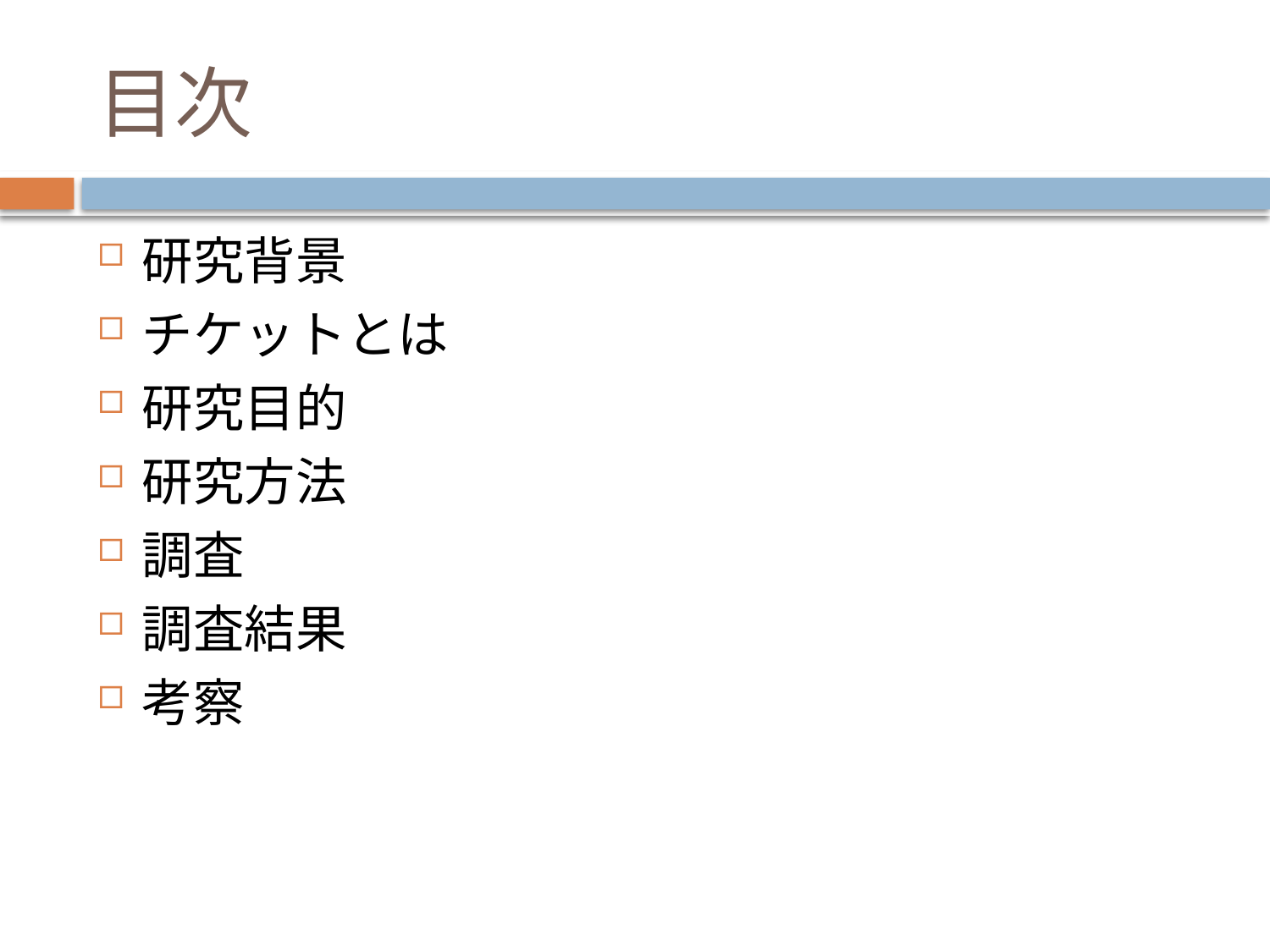

# 目次
研究背景
チケットとは
研究目的
研究方法
調査
調査結果
考察